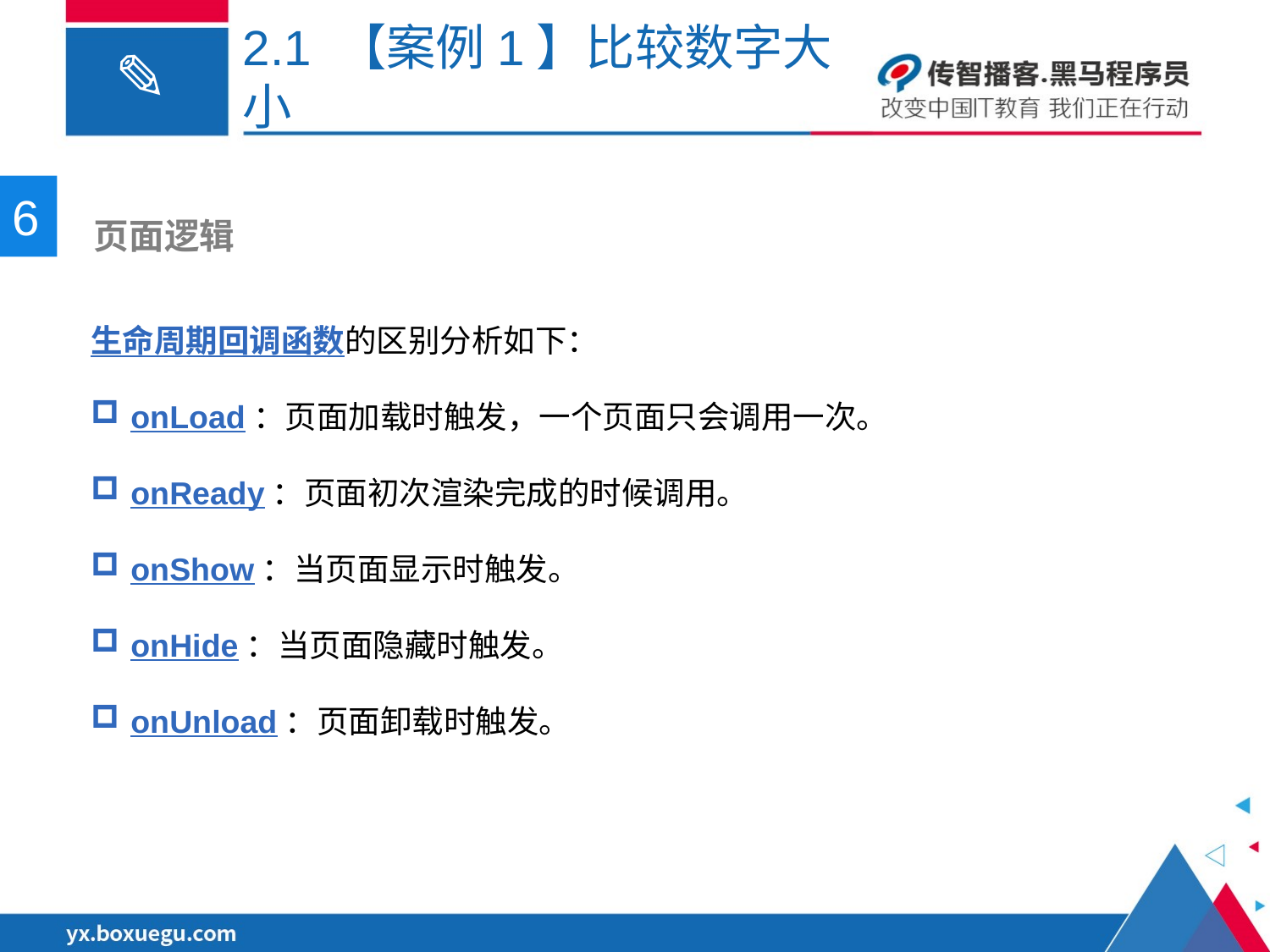

# 2.1 【案例1】比较数字大小

6
  页面逻辑
生命周期回调函数的区别分析如下：
onLoad：页面加载时触发，一个页面只会调用一次。
onReady：页面初次渲染完成的时候调用。
onShow：当页面显示时触发。
onHide：当页面隐藏时触发。
onUnload：页面卸载时触发。